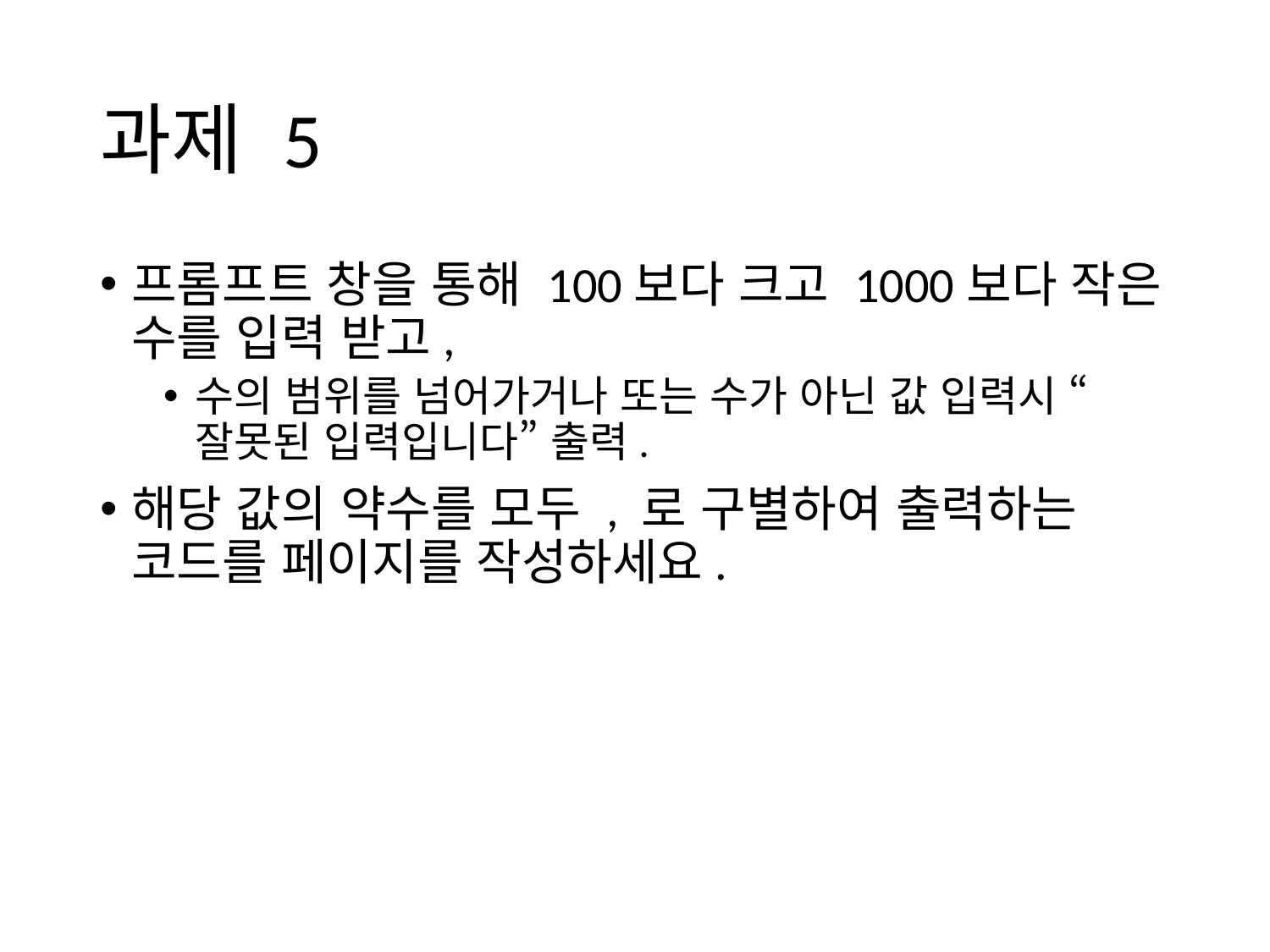

# 과제 5
프롬프트 창을 통해 100보다 크고 1000보다 작은 수를 입력 받고,
수의 범위를 넘어가거나 또는 수가 아닌 값 입력시 “잘못된 입력입니다” 출력.
해당 값의 약수를 모두 , 로 구별하여 출력하는 코드를 페이지를 작성하세요.